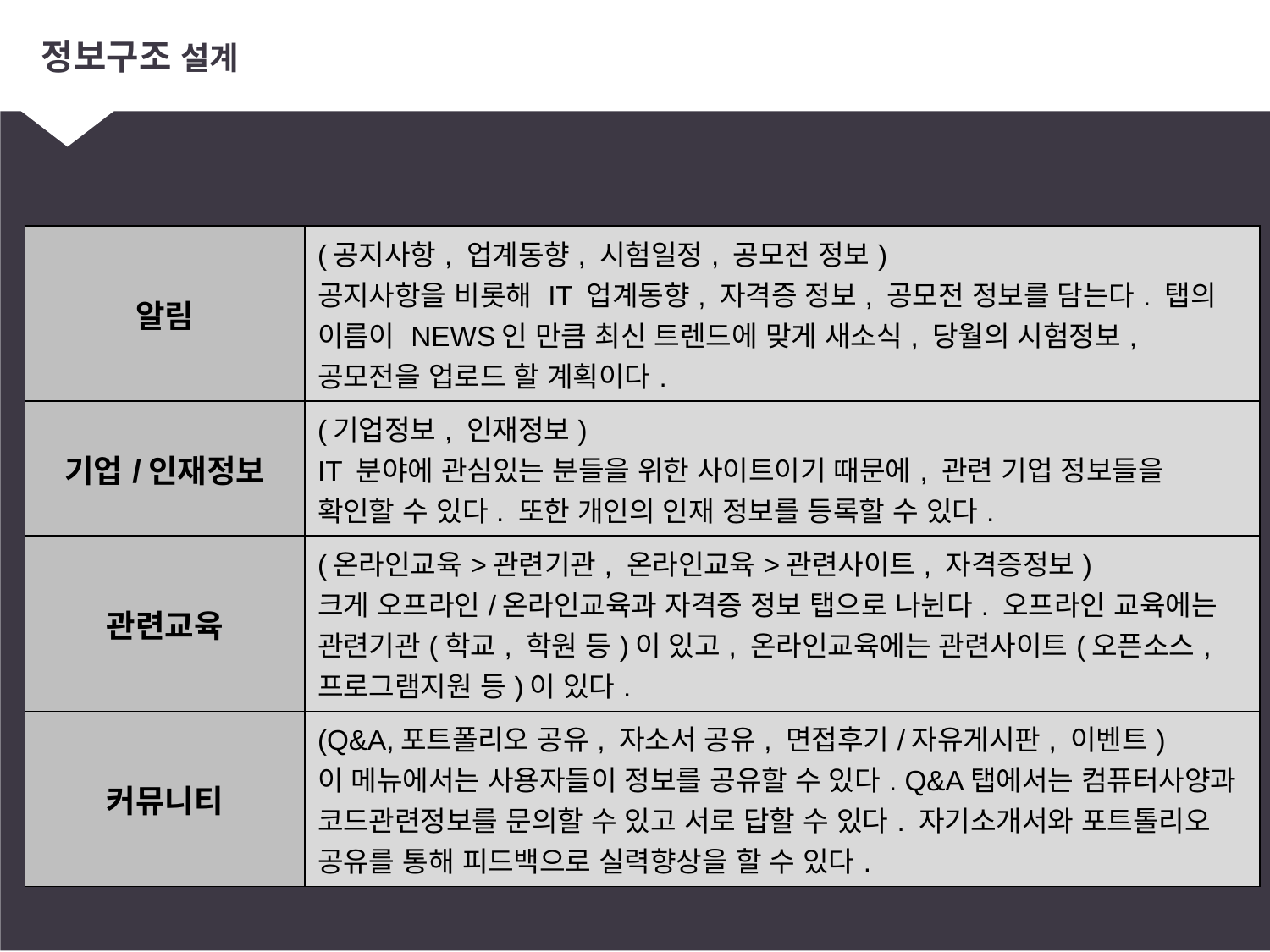

# 정보구조 설계
| 알림 | (공지사항, 업계동향, 시험일정, 공모전 정보) 공지사항을 비롯해 IT 업계동향, 자격증 정보, 공모전 정보를 담는다. 탭의 이름이 NEWS인 만큼 최신 트렌드에 맞게 새소식, 당월의 시험정보, 공모전을 업로드 할 계획이다. |
| --- | --- |
| 기업/인재정보 | (기업정보, 인재정보) IT 분야에 관심있는 분들을 위한 사이트이기 때문에, 관련 기업 정보들을 확인할 수 있다. 또한 개인의 인재 정보를 등록할 수 있다. |
| 관련교육 | (온라인교육>관련기관, 온라인교육>관련사이트, 자격증정보) 크게 오프라인/온라인교육과 자격증 정보 탭으로 나뉜다. 오프라인 교육에는 관련기관(학교, 학원 등)이 있고, 온라인교육에는 관련사이트(오픈소스, 프로그램지원 등)이 있다. |
| 커뮤니티 | (Q&A,포트폴리오 공유, 자소서 공유, 면접후기/자유게시판, 이벤트) 이 메뉴에서는 사용자들이 정보를 공유할 수 있다. Q&A탭에서는 컴퓨터사양과 코드관련정보를 문의할 수 있고 서로 답할 수 있다. 자기소개서와 포트톨리오 공유를 통해 피드백으로 실력향상을 할 수 있다. |